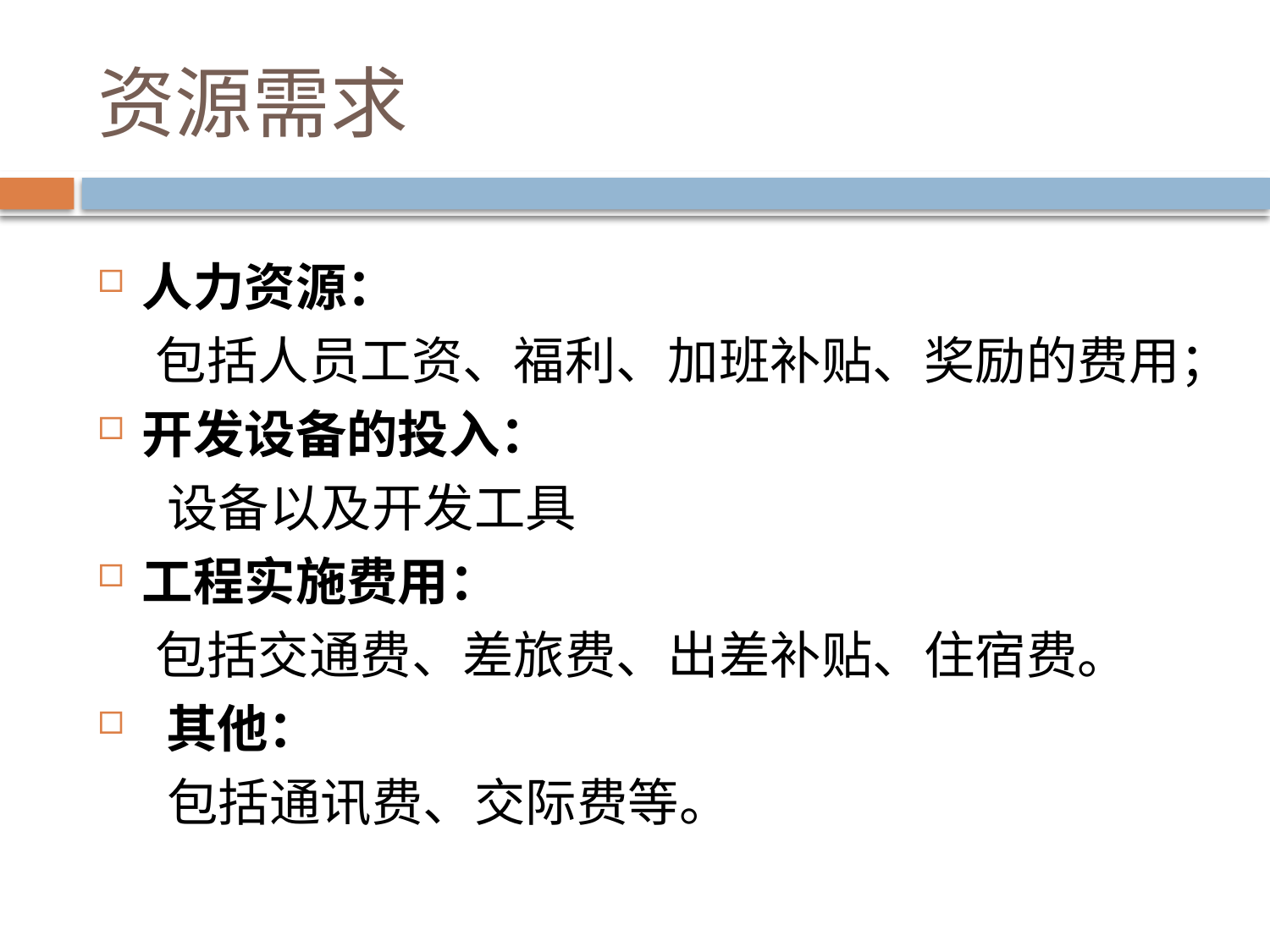

# 资源需求
人力资源：
    包括人员工资、福利、加班补贴、奖励的费用；
开发设备的投入：
     设备以及开发工具
工程实施费用：
    包括交通费、差旅费、出差补贴、住宿费。
 其他：
     包括通讯费、交际费等。